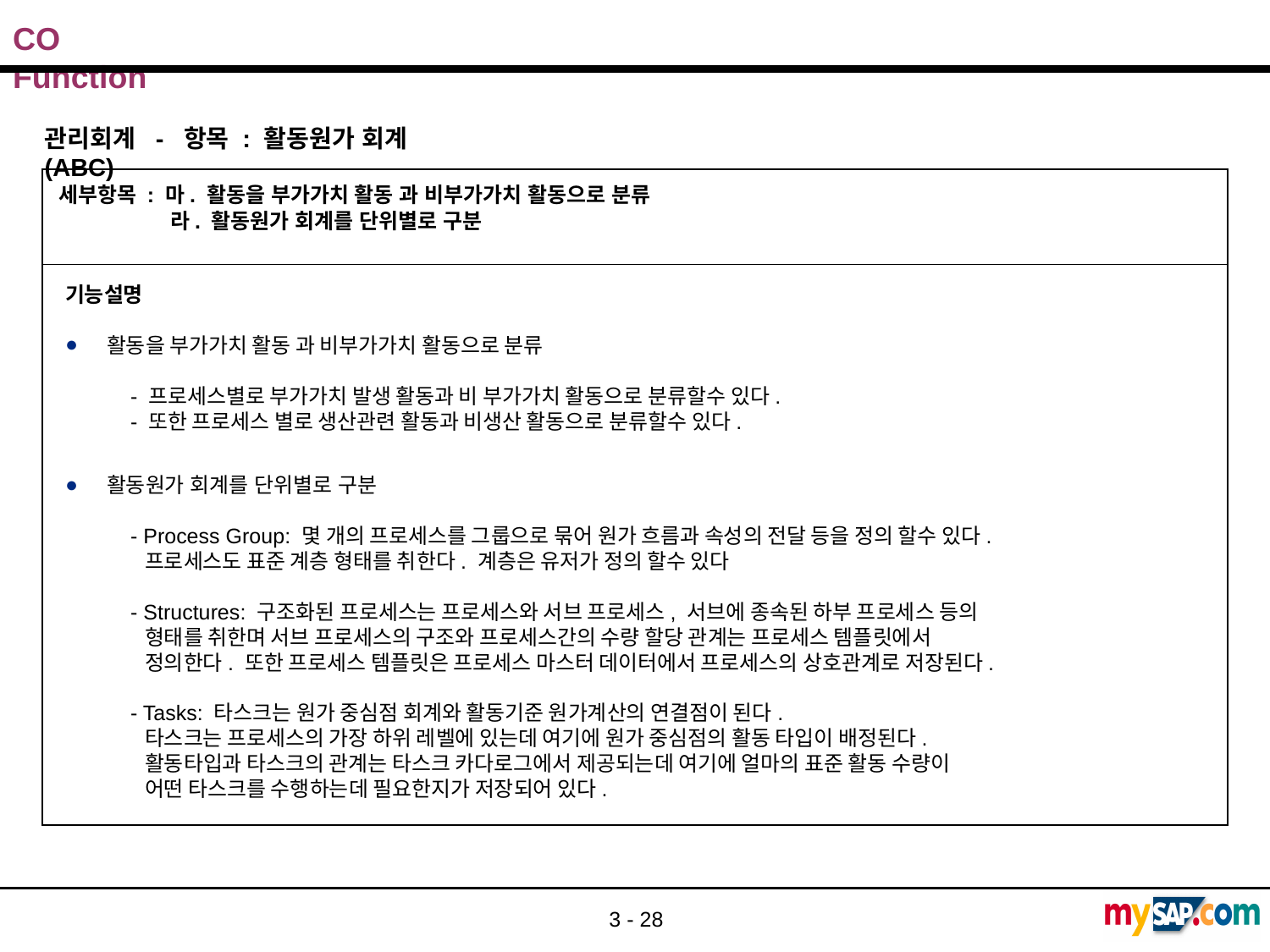

관리회계  -  항목 : 활동원가 회계 (ABC)

세부항목 : 마. 활동을 부가가치 활동 과 비부가가치 활동으로 분류
                  라. 활동원가 회계를 단위별로 구분
기능설명

    활동을 부가가치 활동 과 비부가가치 활동으로 분류

           - 프로세스별로 부가가치 발생 활동과 비 부가가치 활동으로 분류할수 있다.
           - 또한 프로세스 별로 생산관련 활동과 비생산 활동으로 분류할수 있다.
    활동원가 회계를 단위별로 구분

           - Process Group: 몇 개의 프로세스를 그룹으로 묶어 원가 흐름과 속성의 전달 등을 정의 할수 있다.
                프로세스도 표준 계층 형태를 취한다. 계층은 유저가 정의 할수 있다

           - Structures: 구조화된 프로세스는 프로세스와 서브 프로세스, 서브에 종속된 하부 프로세스 등의
                형태를 취한며 서브 프로세스의 구조와 프로세스간의 수량 할당 관계는 프로세스 템플릿에서
                정의한다. 또한 프로세스 템플릿은 프로세스 마스터 데이터에서 프로세스의 상호관계로 저장된다.

           - Tasks: 타스크는 원가 중심점 회계와 활동기준 원가계산의 연결점이 된다.
                타스크는 프로세스의 가장 하위 레벨에 있는데 여기에 원가 중심점의 활동 타입이 배정된다.
                활동타입과 타스크의 관계는 타스크 카다로그에서 제공되는데 여기에 얼마의 표준 활동 수량이
                어떤 타스크를 수행하는데 필요한지가 저장되어 있다.